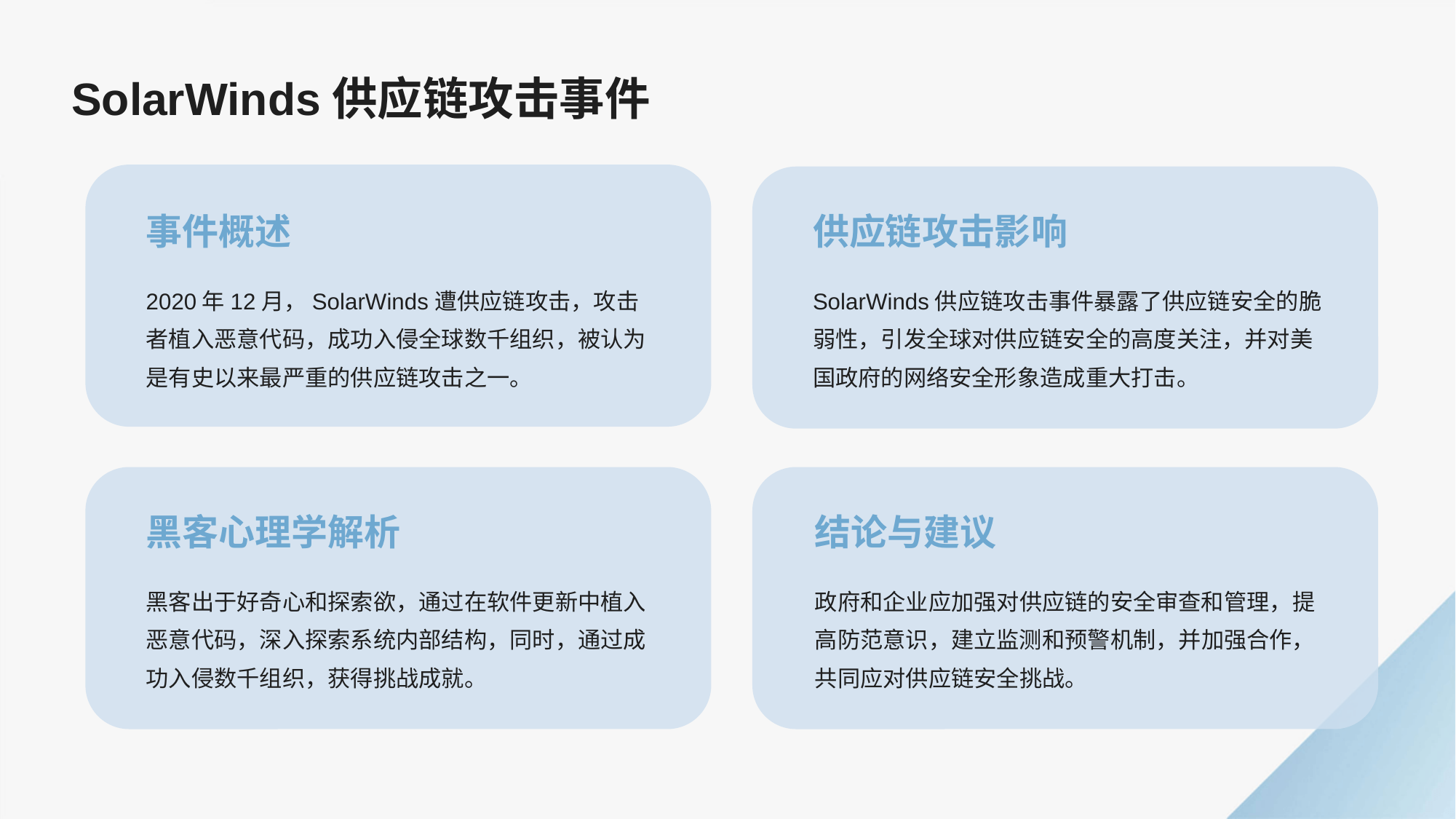

SolarWinds供应链攻击事件

事件概述
供应链攻击影响
2020年12月，SolarWinds遭供应链攻击，攻击者植入恶意代码，成功入侵全球数千组织，被认为是有史以来最严重的供应链攻击之一。
SolarWinds供应链攻击事件暴露了供应链安全的脆弱性，引发全球对供应链安全的高度关注，并对美国政府的网络安全形象造成重大打击。

黑客心理学解析
结论与建议
黑客出于好奇心和探索欲，通过在软件更新中植入恶意代码，深入探索系统内部结构，同时，通过成功入侵数千组织，获得挑战成就。
政府和企业应加强对供应链的安全审查和管理，提高防范意识，建立监测和预警机制，并加强合作，共同应对供应链安全挑战。